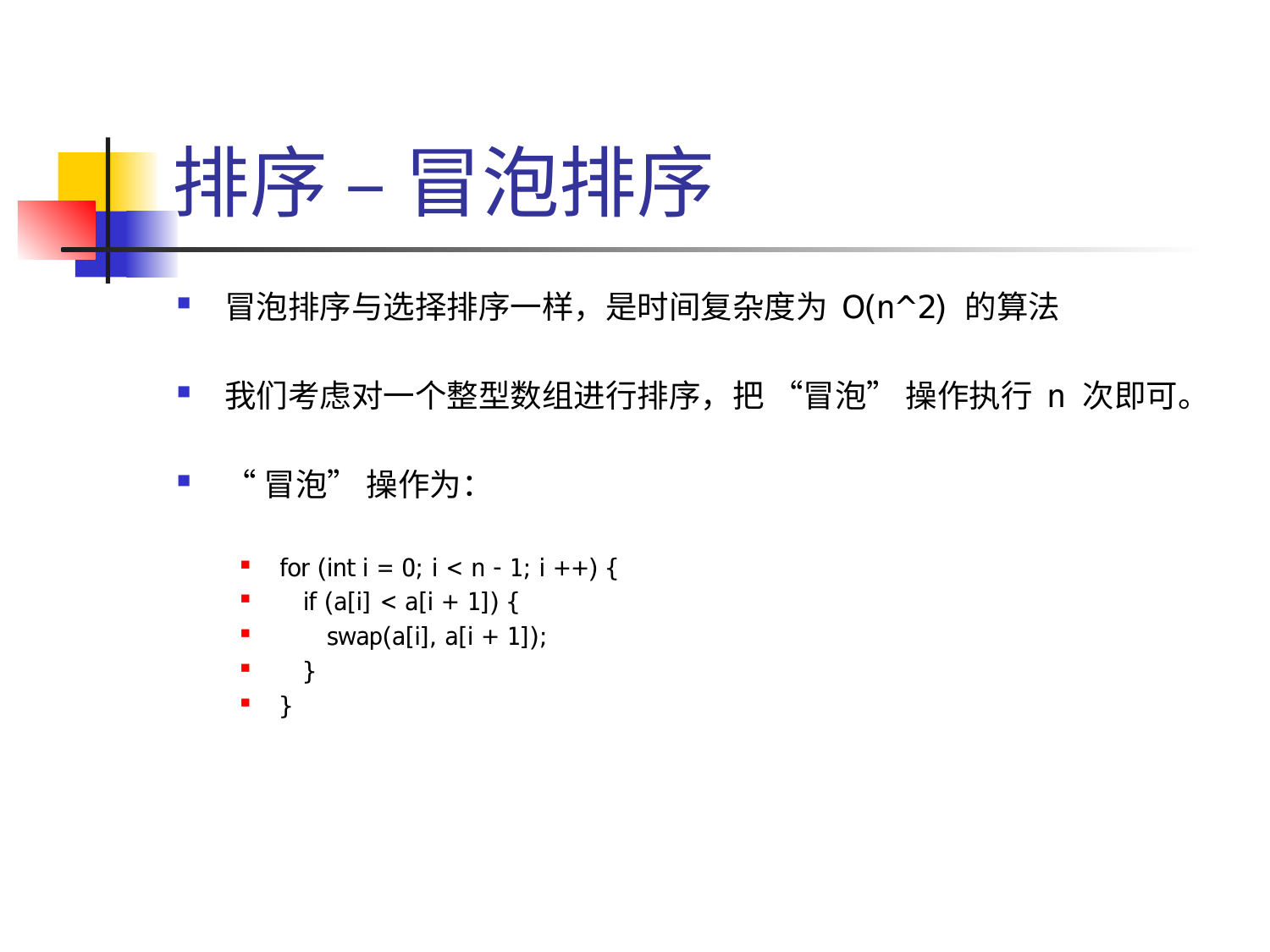

# 排序 – 冒泡排序
冒泡排序与选择排序一样，是时间复杂度为 O(n^2) 的算法

我们考虑对一个整型数组进行排序，把 “冒泡” 操作执行 n 次即可。

“冒泡” 操作为：

for (int i = 0; i < n - 1; i ++) {
   if (a[i] < a[i + 1]) {
      swap(a[i], a[i + 1]);
   }
}